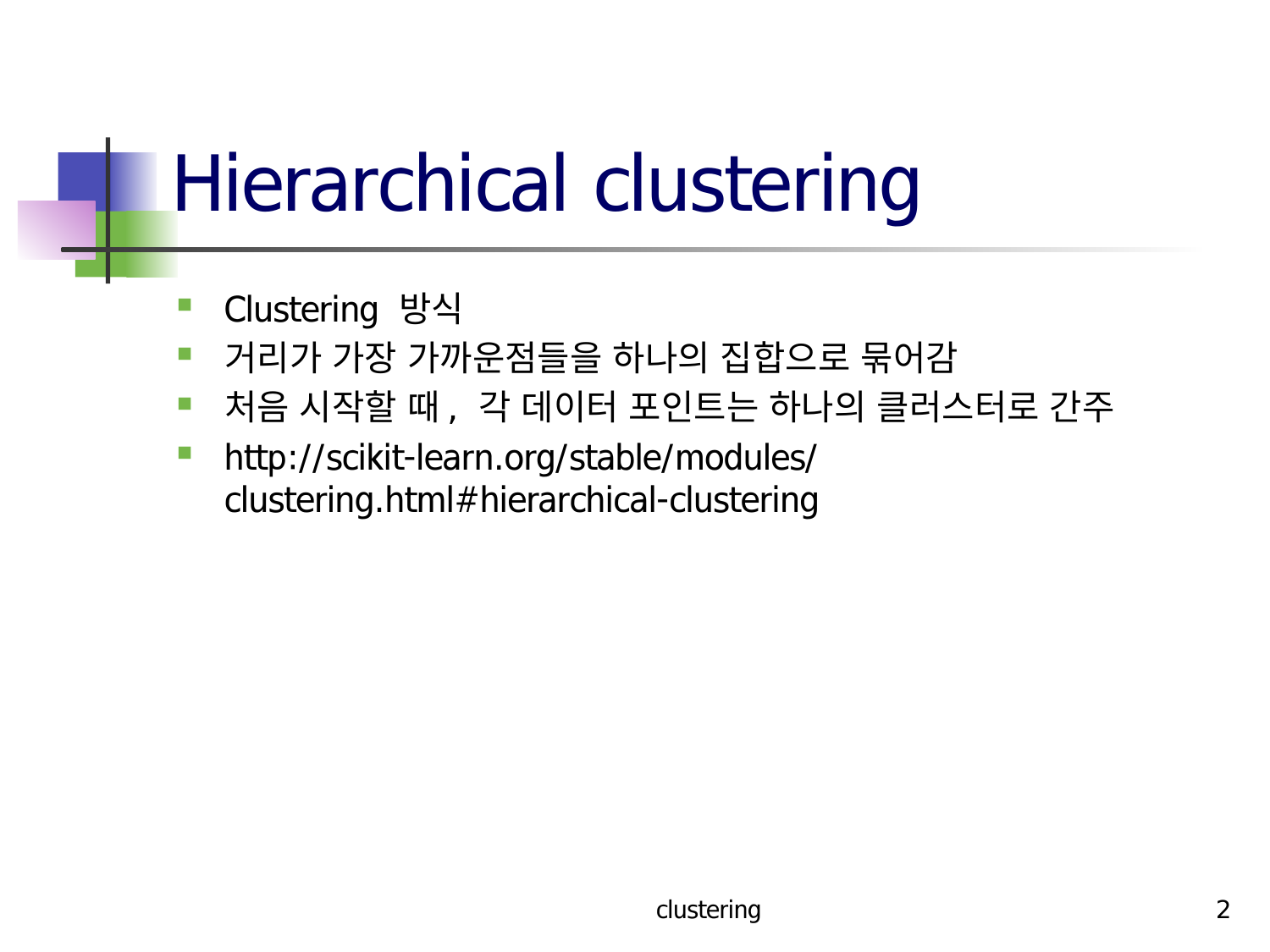

# Hierarchical clustering
Clustering 방식
거리가 가장 가까운점들을 하나의 집합으로 묶어감
처음 시작할 때, 각 데이터 포인트는 하나의 클러스터로 간주
http://scikit-learn.org/stable/modules/clustering.html#hierarchical-clustering

clustering
2